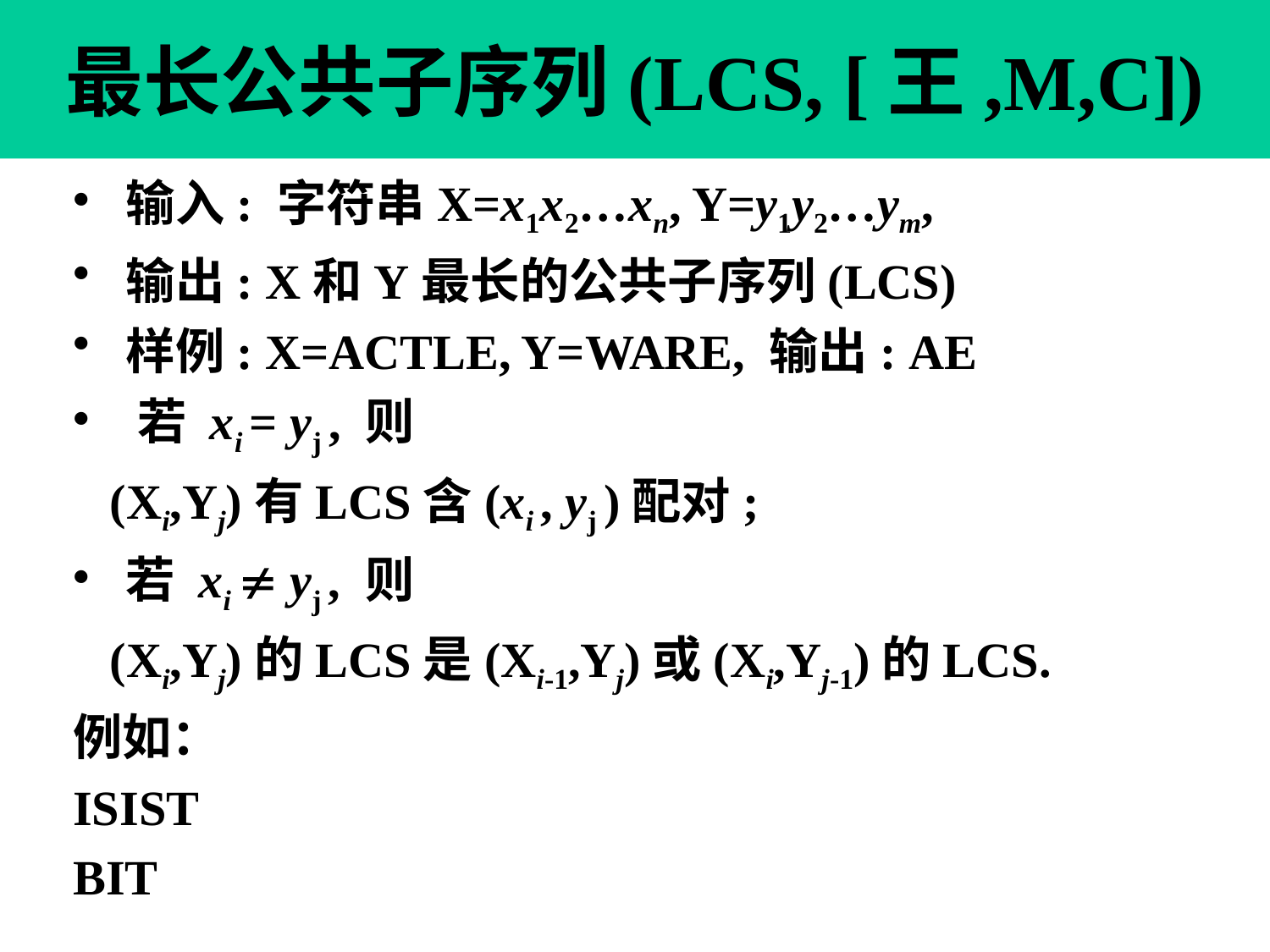

# 最长公共子序列(LCS, [王,M,C])
 输入: 字符串X=x1x2…xn, Y=y1y2…ym,
 输出: X和Y最长的公共子序列(LCS)
 样例: X=ACTLE, Y=WARE, 输出: AE
  若 xi = yj , 则
   (Xi,Yj)有LCS含(xi , yj )配对;
 若 xi ≠ yj , 则
   (Xi,Yj)的LCS是(Xi-1,Yj)或(Xi,Yj-1)的LCS.
例如：
ISIST
BIT